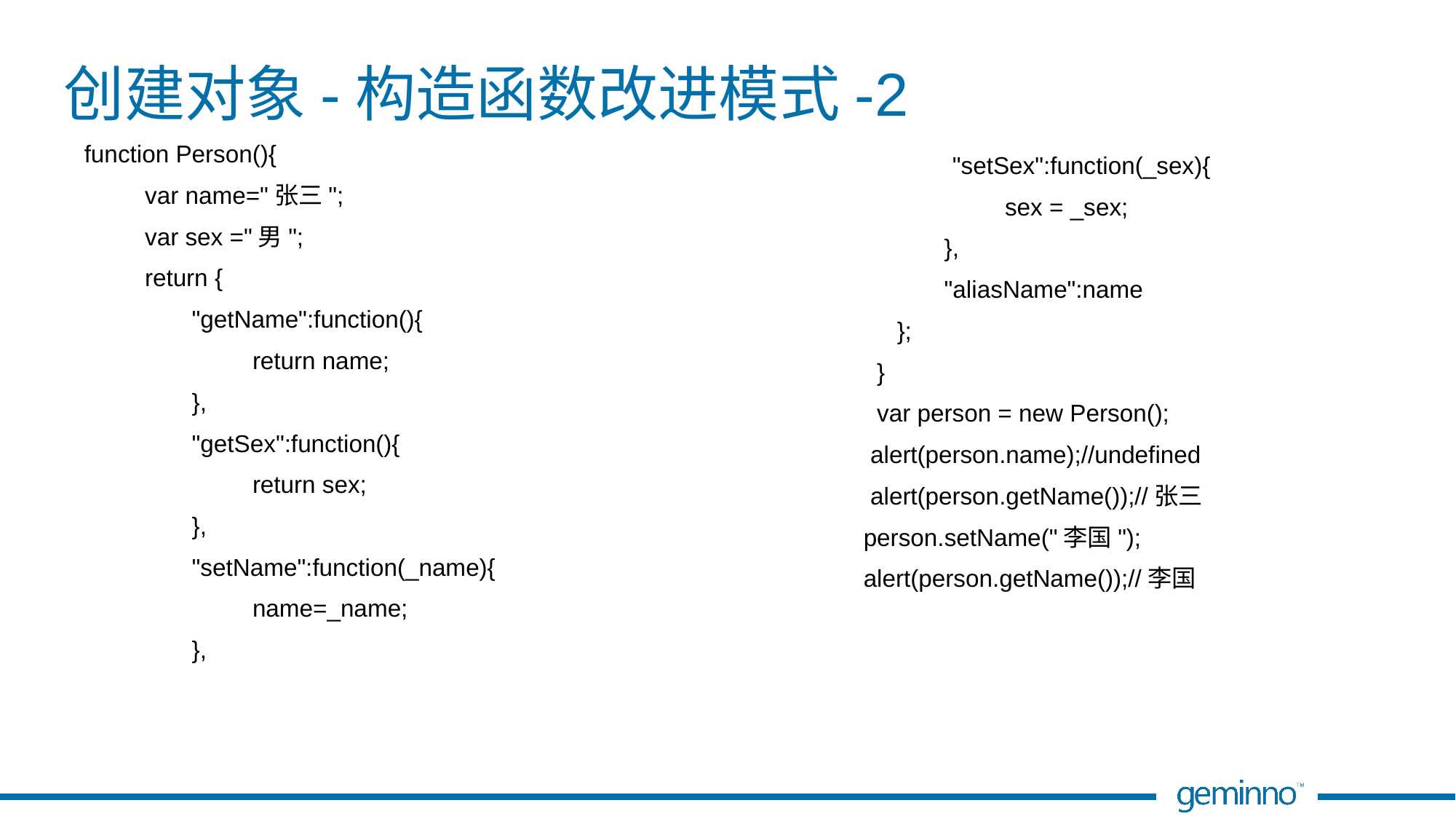

# 创建对象-构造函数改进模式-2
function Person(){
         var name="张三";
         var sex ="男";
         return {
                "getName":function(){
                         return name;
                },
                "getSex":function(){
                         return sex;
                },
                "setName":function(_name){
                         name=_name;
                },

 	 "setSex":function(_sex){
                         sex = _sex;
                },
                "aliasName":name
         };
      }
      var person = new Person();
     alert(person.name);//undefined
     alert(person.getName());//张三
    person.setName("李国");
    alert(person.getName());//李国